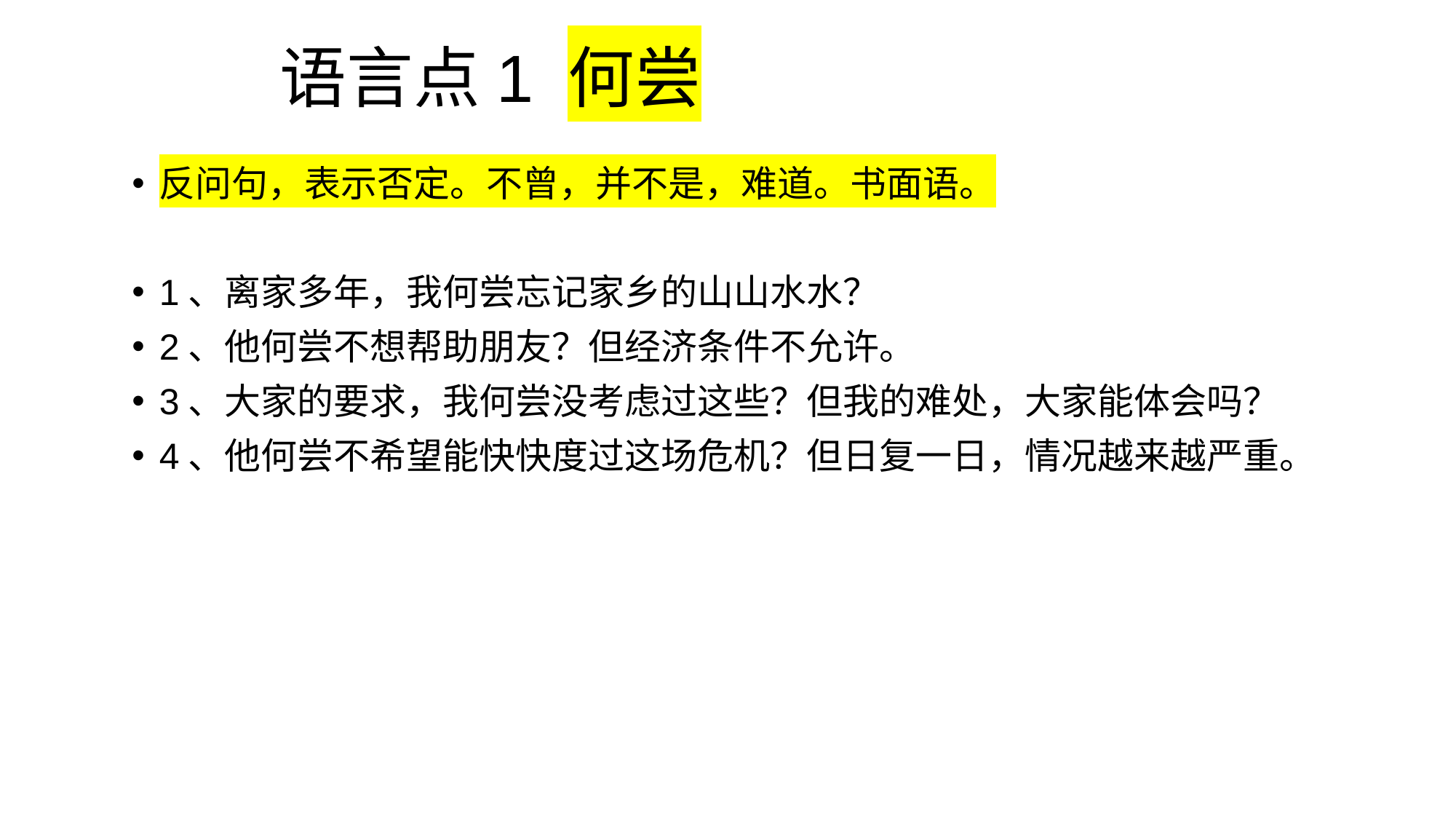

# 语言点1 何尝
反问句，表示否定。不曾，并不是，难道。书面语。

1、离家多年，我何尝忘记家乡的山山水水？
2、他何尝不想帮助朋友？但经济条件不允许。
3、大家的要求，我何尝没考虑过这些？但我的难处，大家能体会吗？
4、他何尝不希望能快快度过这场危机？但日复一日，情况越来越严重。